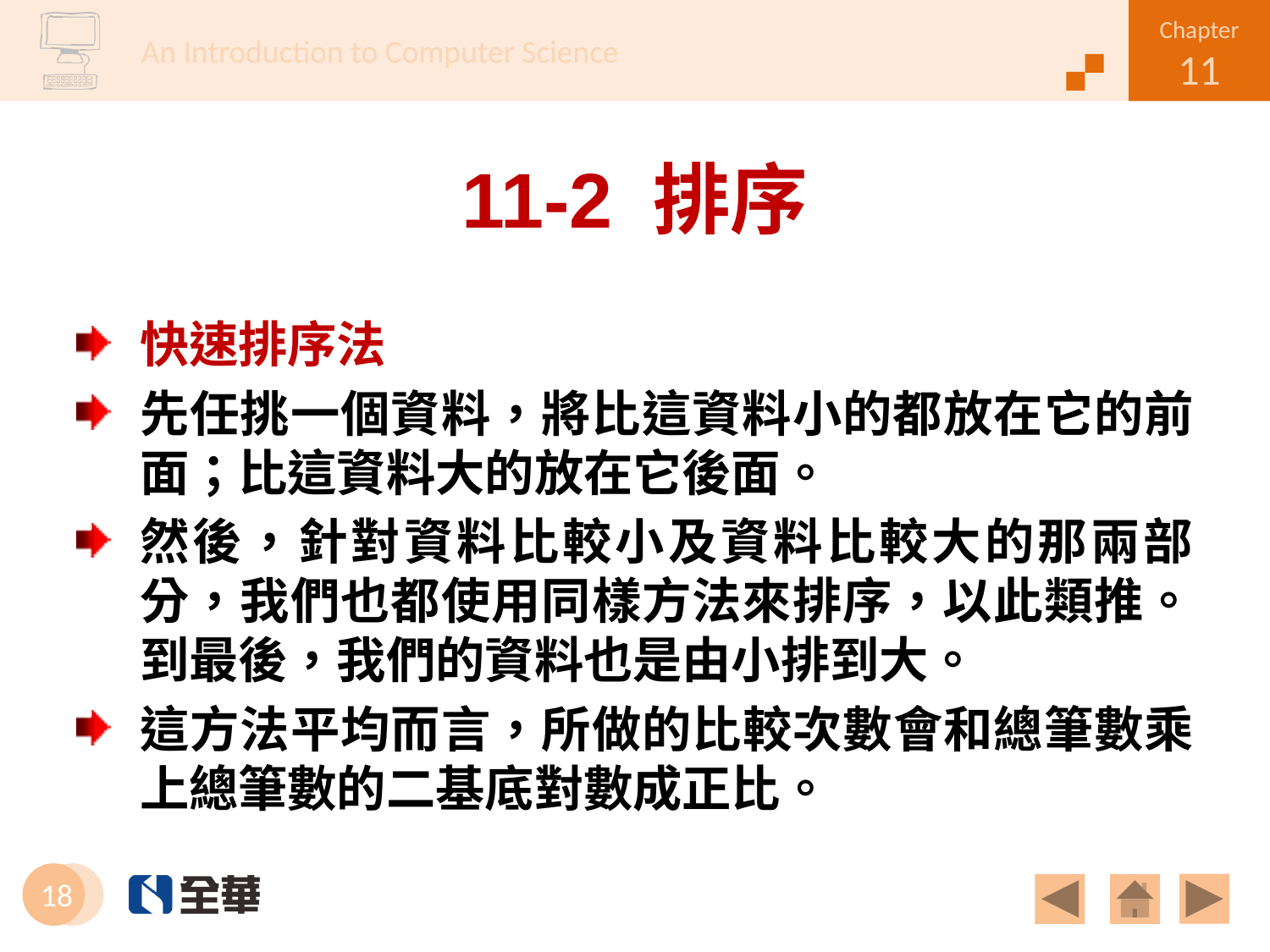

# 11-2 排序
快速排序法
先任挑一個資料，將比這資料小的都放在它的前面；比這資料大的放在它後面。
然後，針對資料比較小及資料比較大的那兩部分，我們也都使用同樣方法來排序，以此類推。到最後，我們的資料也是由小排到大。
這方法平均而言，所做的比較次數會和總筆數乘上總筆數的二基底對數成正比。